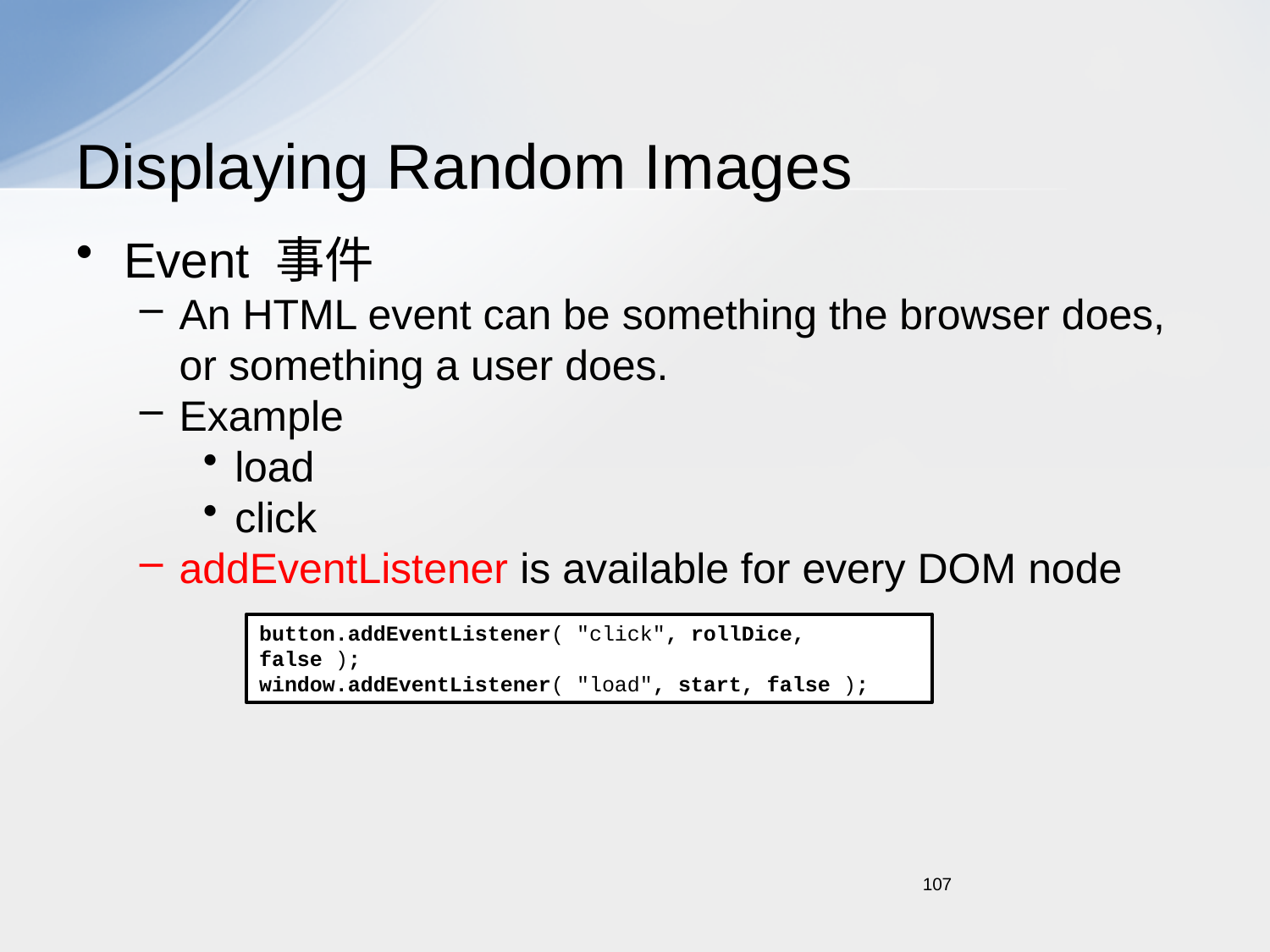

# Displaying Random Images
Event 事件
An HTML event can be something the browser does, or something a user does.
Example
load
click
addEventListener is available for every DOM node
button.addEventListener( "click", rollDice, false );
window.addEventListener( "load", start, false );
107